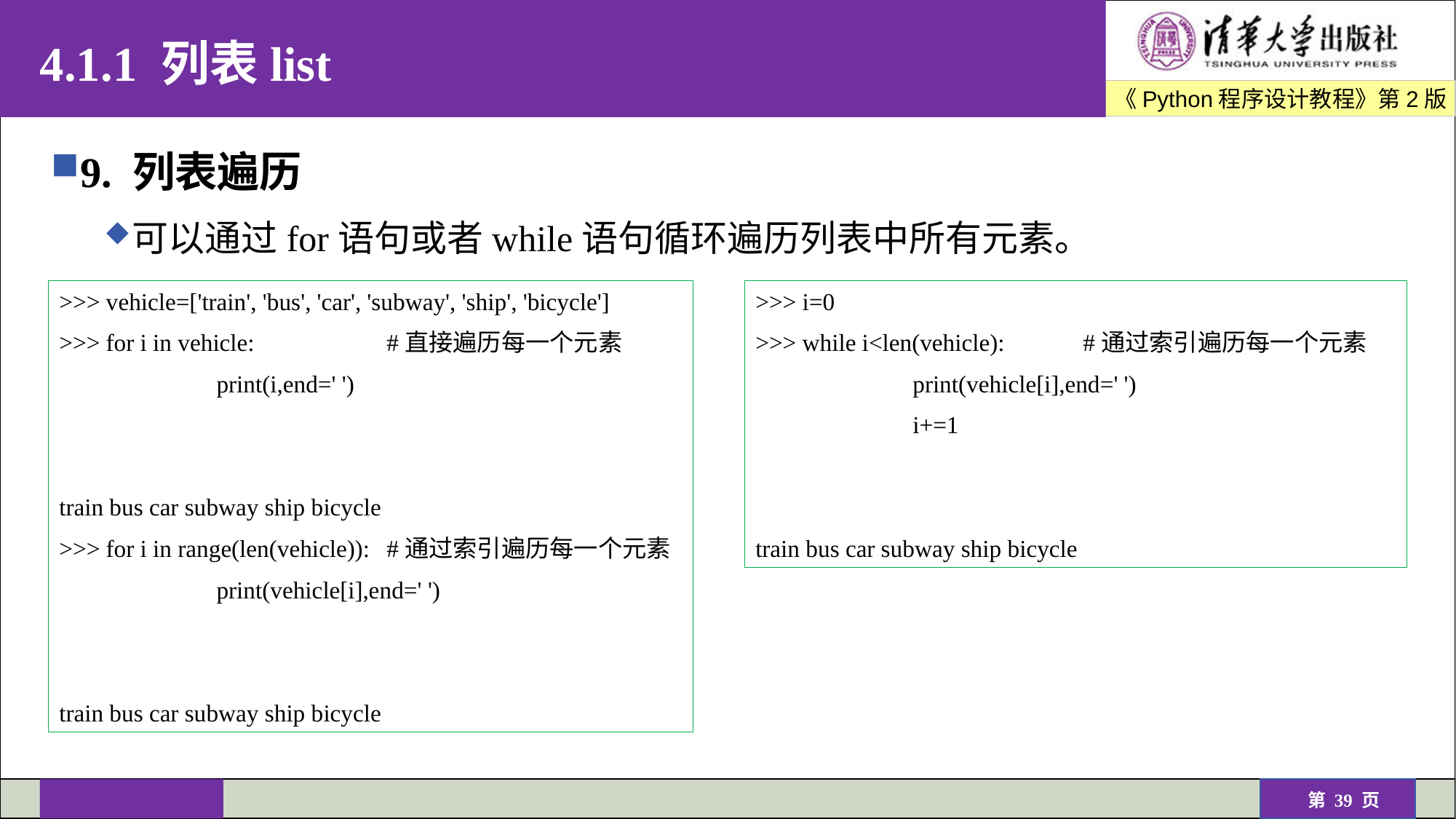

# 4.1.1 列表list
9. 列表遍历
可以通过for语句或者while语句循环遍历列表中所有元素。
>>> vehicle=['train', 'bus', 'car', 'subway', 'ship', 'bicycle']
>>> for i in vehicle:		#直接遍历每一个元素
	        print(i,end=' ')

train bus car subway ship bicycle
>>> for i in range(len(vehicle)):	#通过索引遍历每一个元素
	        print(vehicle[i],end=' ')

train bus car subway ship bicycle
>>> i=0
>>> while i<len(vehicle):	#通过索引遍历每一个元素
	        print(vehicle[i],end=' ')
	        i+=1

train bus car subway ship bicycle